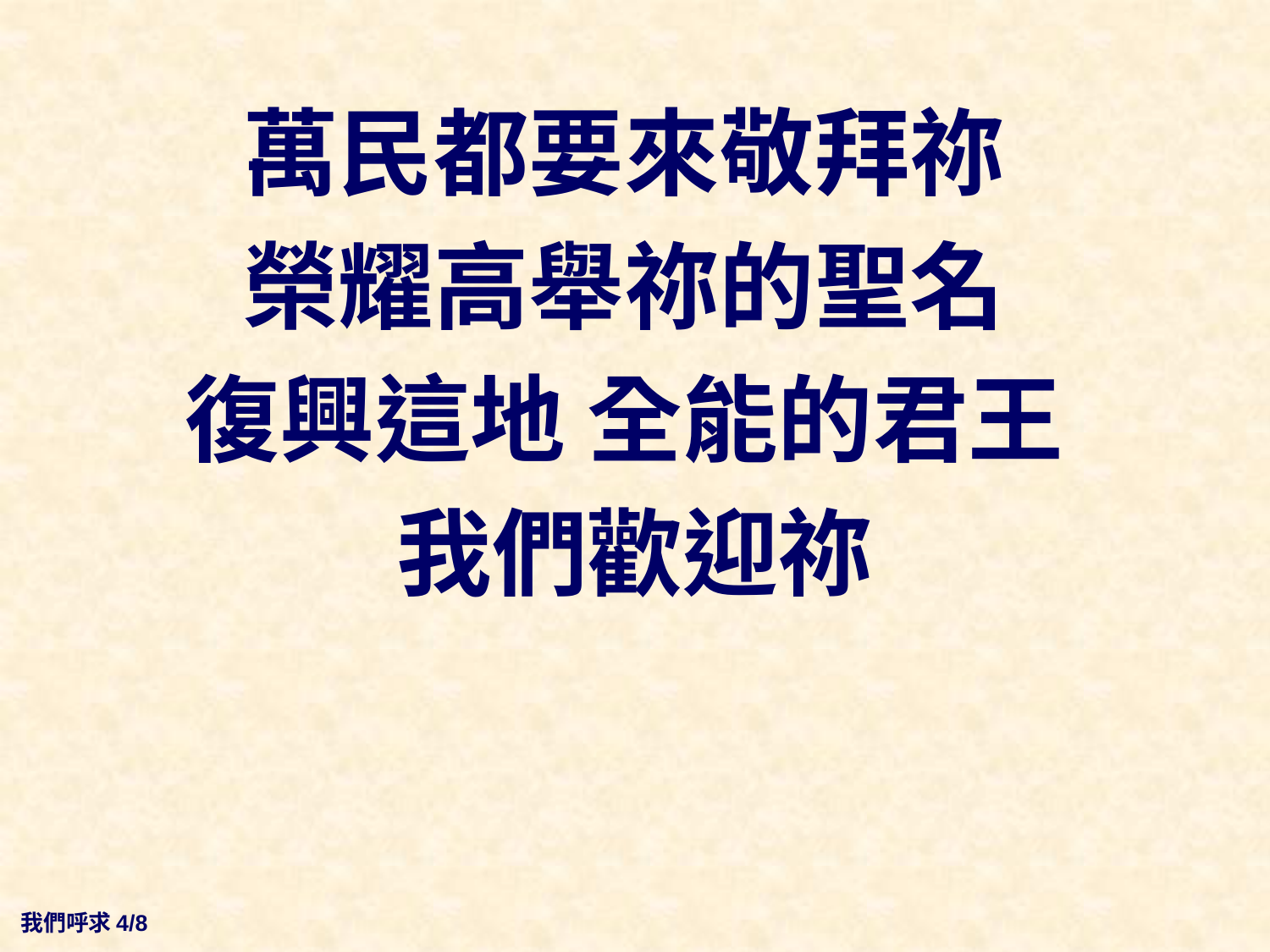

萬民都要來敬拜祢
榮耀高舉祢的聖名
復興這地 全能的君王
我們歡迎祢
我們呼求4/8